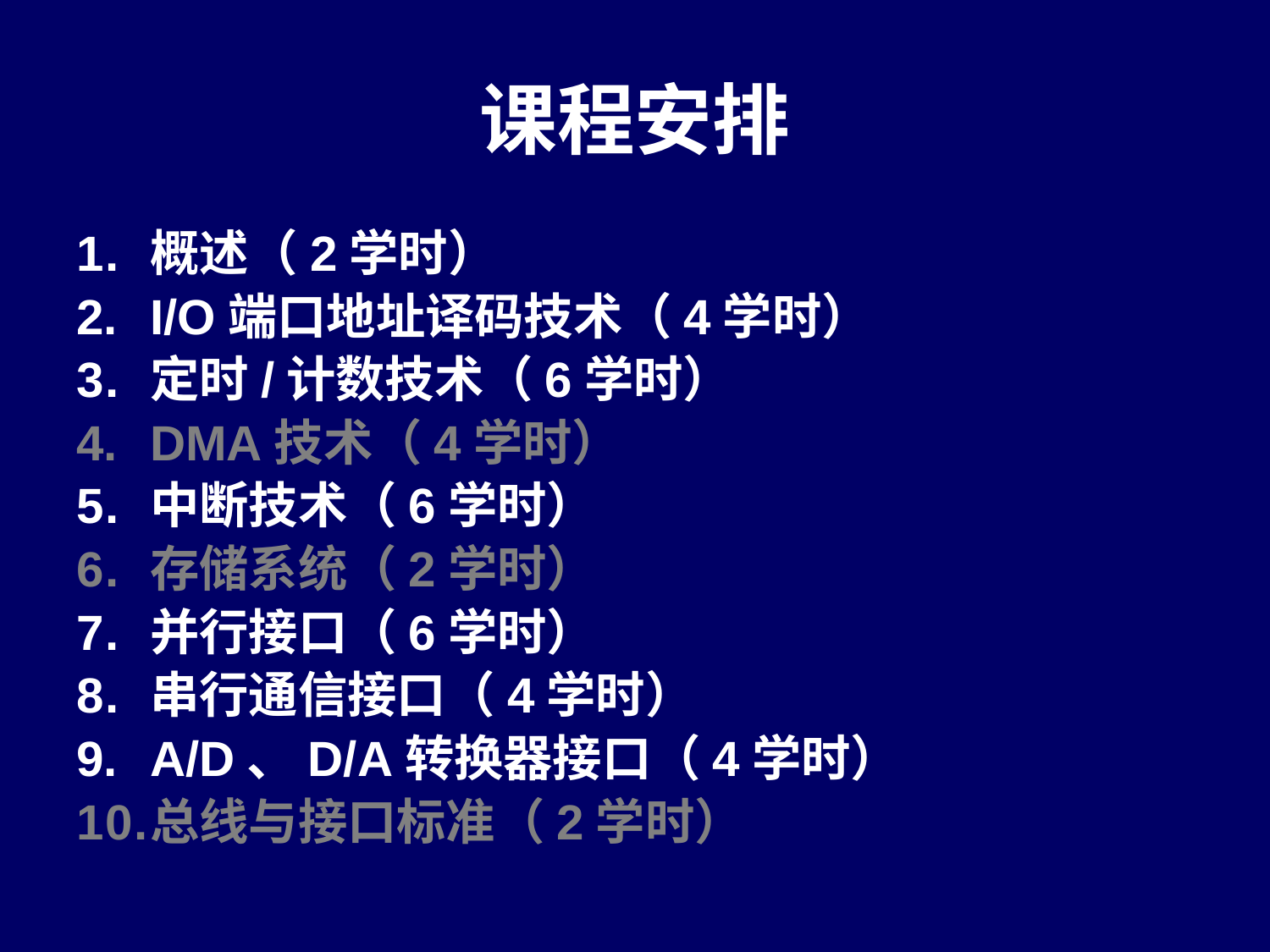

# 课程安排
概述（2学时）
I/O端口地址译码技术（4学时）
定时/计数技术（6学时）
DMA技术（4学时）
中断技术（6学时）
存储系统（2学时）
并行接口（6学时）
串行通信接口（4学时）
A/D、D/A转换器接口（4学时）
总线与接口标准（2学时）